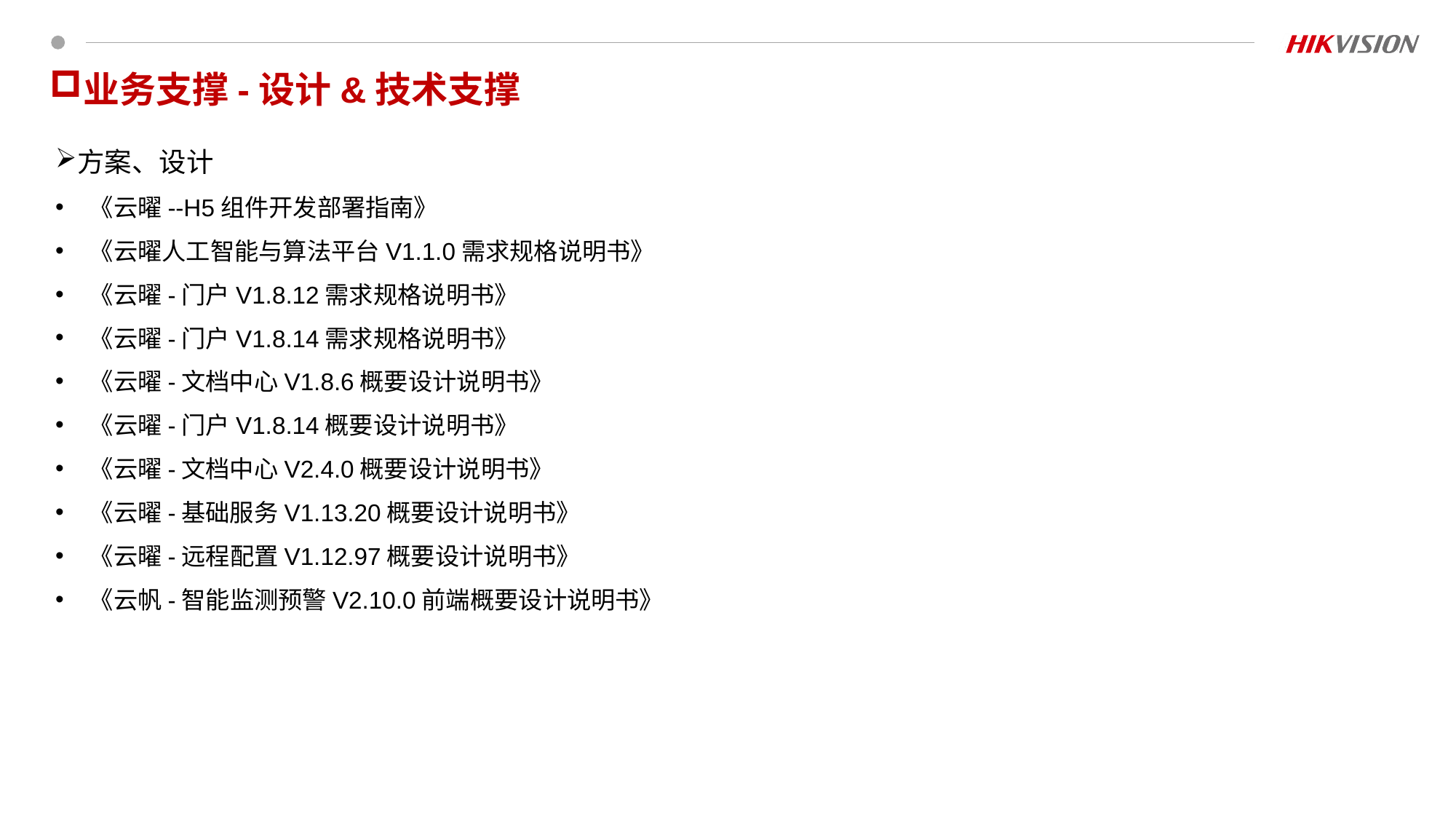

业务支撑-设计&技术支撑
方案、设计
《云曜--H5组件开发部署指南》
《云曜人工智能与算法平台V1.1.0需求规格说明书》
《云曜-门户V1.8.12需求规格说明书》
《云曜-门户V1.8.14需求规格说明书》
《云曜-文档中心V1.8.6概要设计说明书》
《云曜-门户V1.8.14概要设计说明书》
《云曜-文档中心V2.4.0概要设计说明书》
《云曜-基础服务V1.13.20概要设计说明书》
《云曜-远程配置V1.12.97概要设计说明书》
《云帆-智能监测预警V2.10.0前端概要设计说明书》